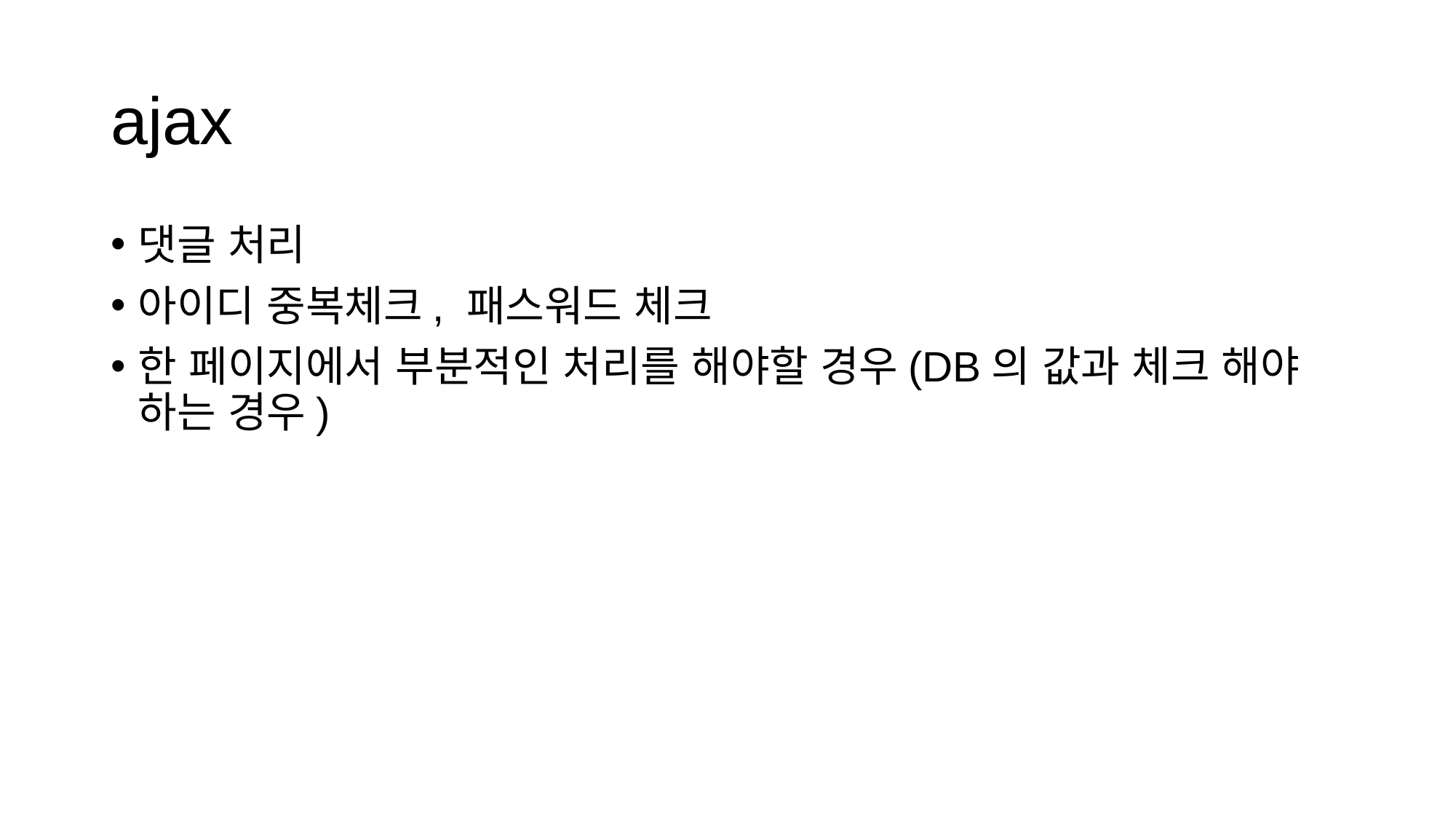

# ajax
댓글 처리
아이디 중복체크, 패스워드 체크
한 페이지에서 부분적인 처리를 해야할 경우(DB의 값과 체크 해야 하는 경우)